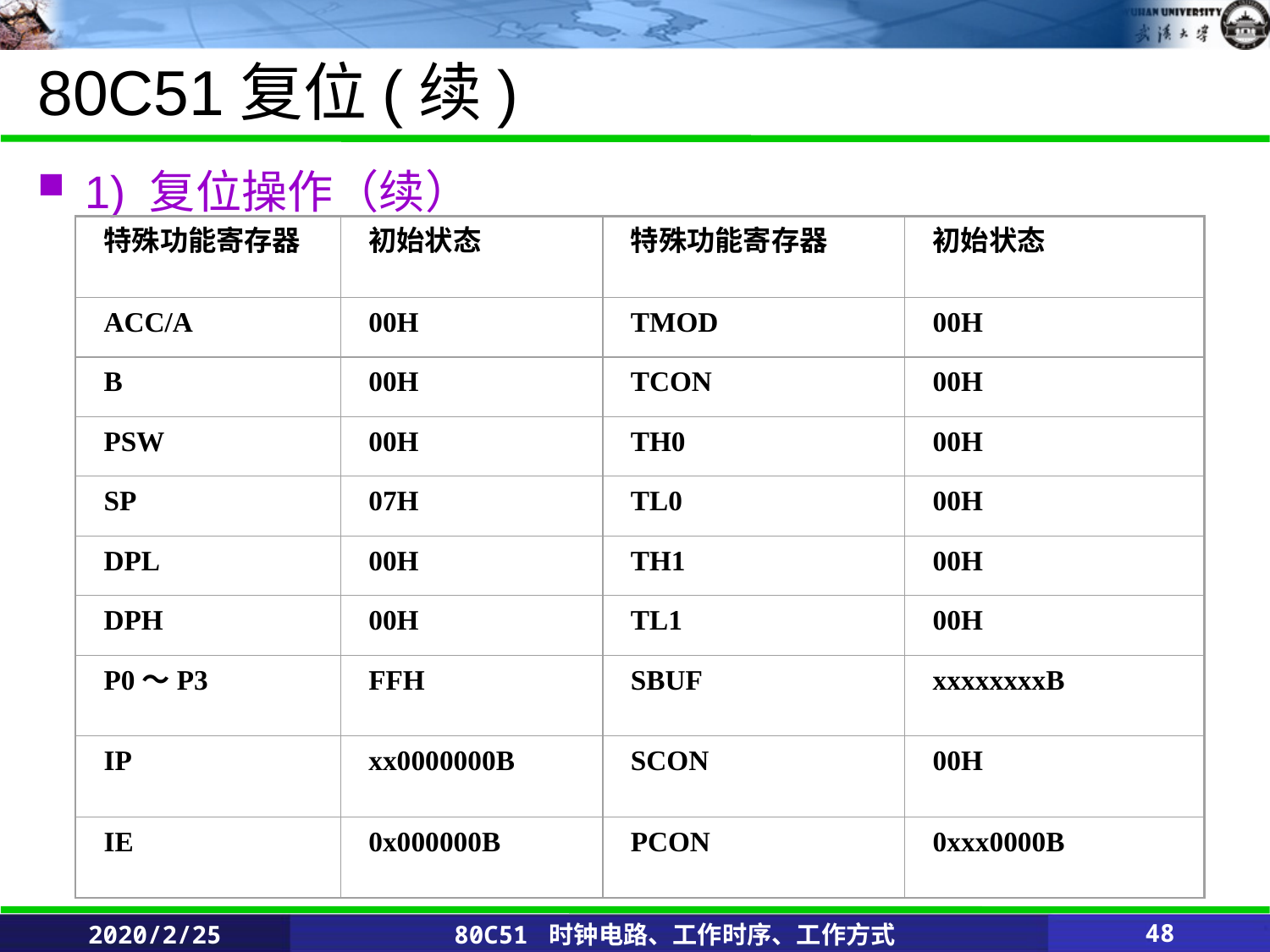

# 80C51复位(续)
1) 复位操作（续）

特殊功能寄存器

初始状态

特殊功能寄存器

初始状态

ACC/A

00H

TMOD

00H

B

00H

TCON

00H

PSW

00H

TH0

00H

SP

07H

TL0

00H

DPL

00H

TH1

00H

DPH

00H

TL1

00H

P0～P3

FFH

SBUF

xxxxxxxxB

IP

xx0000000B

SCON

00H

IE

0x000000B

PCON

0xxx0000B

2020/2/25
80C51 时钟电路、工作时序、工作方式
48